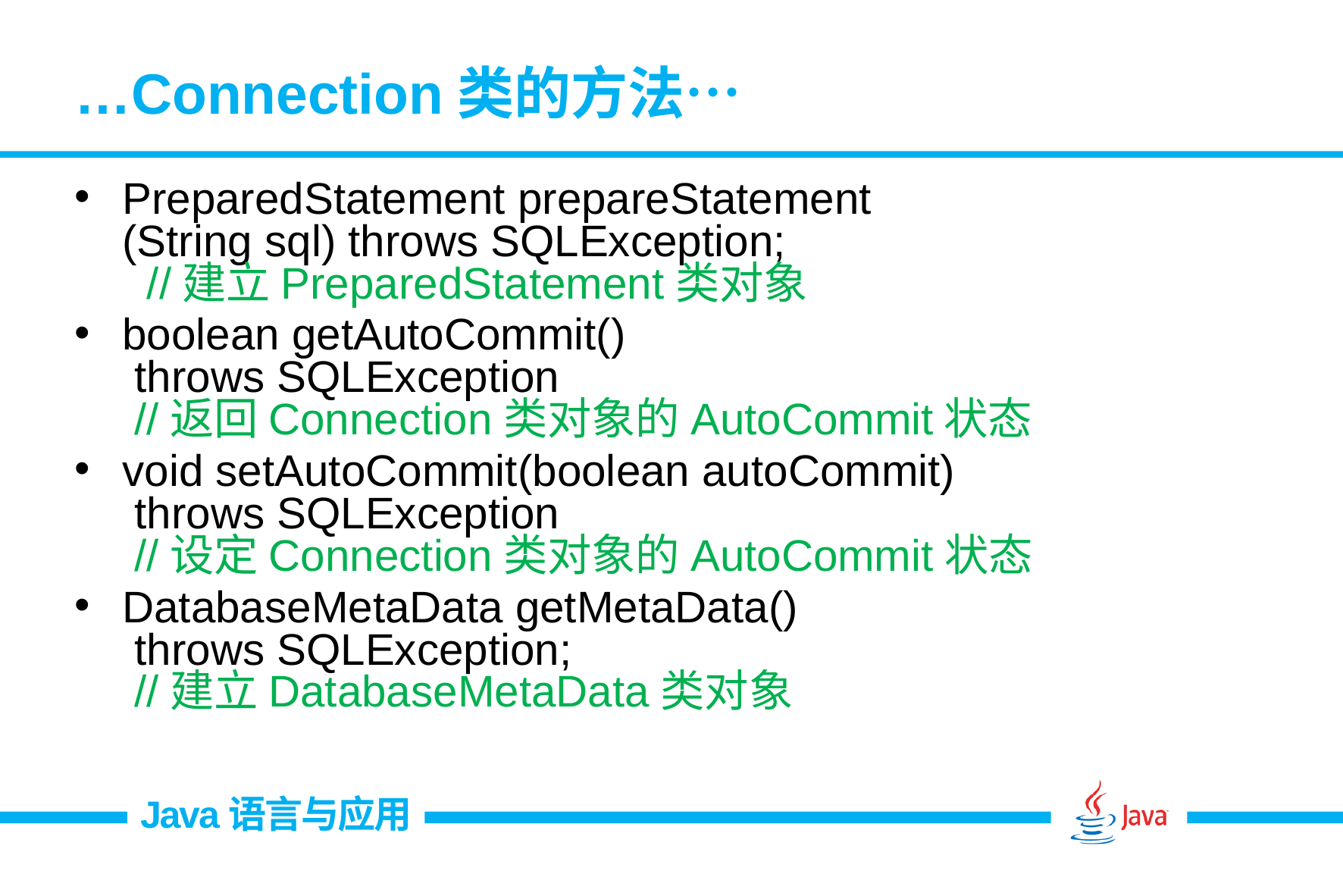

# …Connection类的方法…
PreparedStatement prepareStatement
(String sql) throws SQLException;  
  //建立PreparedStatement类对象
boolean getAutoCommit()
 throws SQLException
 //返回Connection类对象的AutoCommit状态
void setAutoCommit(boolean autoCommit)
 throws SQLException  
 //设定Connection类对象的AutoCommit状态
DatabaseMetaData getMetaData()
 throws SQLException;
 //建立DatabaseMetaData类对象